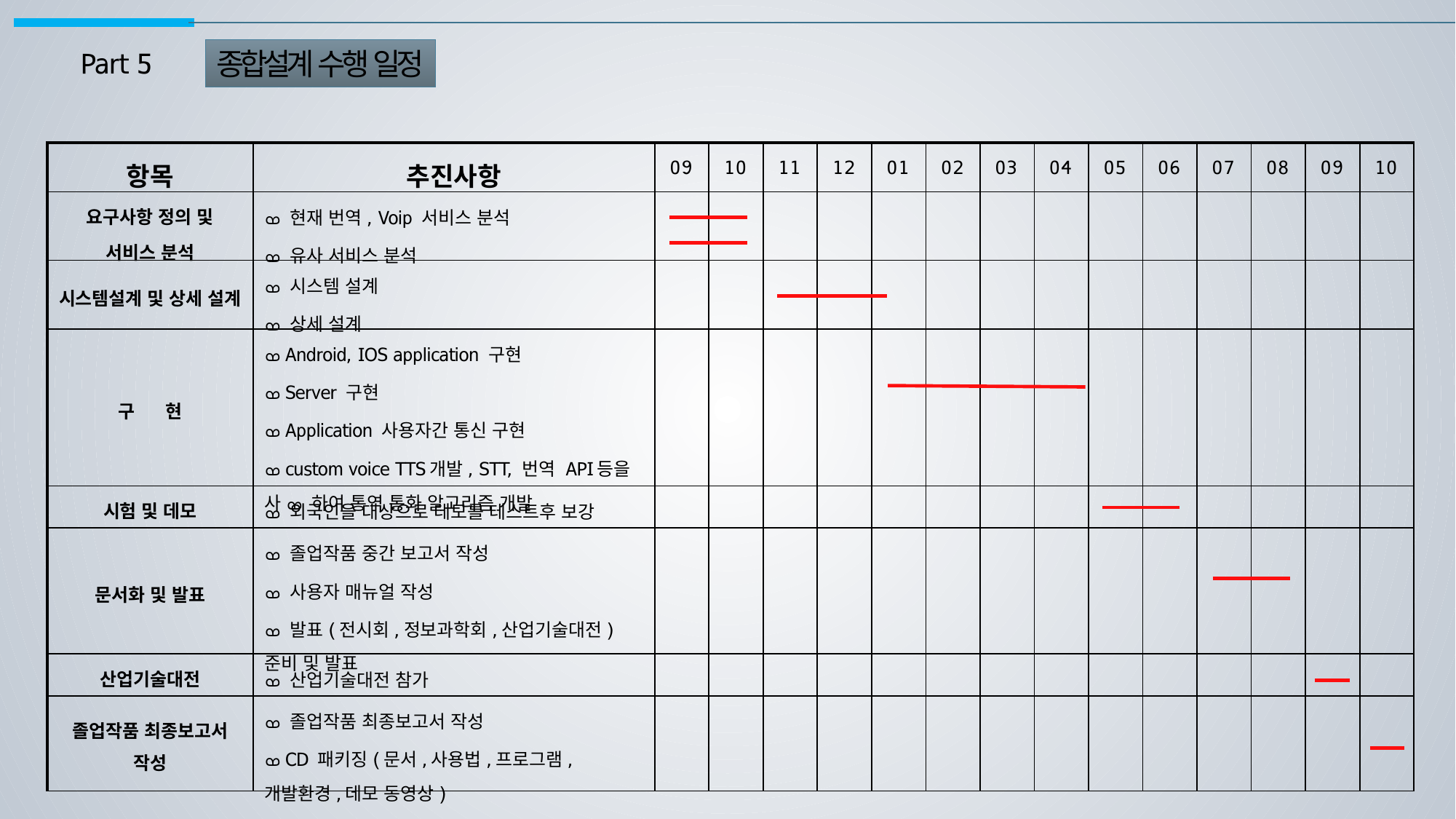

종합설계  수행  일정
Part 5
| 항목 | 추진사항 | 09 | 10 | 11 | 12 | 01 | 02 | 03 | 04 | 05 | 06 | 07 | 08 | 09 | 10 |
| --- | --- | --- | --- | --- | --- | --- | --- | --- | --- | --- | --- | --- | --- | --- | --- |
| 요구사항 정의 및 서비스 분석 | ܤ 현재 번역, Voip 서비스 분석 ܤ 유사 서비스 분석 |  |  |  |  |  |  |  |  |  |  |  |  |  |  |
| 시스템설계 및 상세 설계 | ܤ 시스템 설계 ܤ 상세 설계 |  |  |  |  |  |  |  |  |  |  |  |  |  |  |
| 구      현 | ܤ Android, IOS application 구현 ܤ Server 구현 ܤ Application 사용자간 통신 구현 ܤ custom voice TTS개발, STT, 번역 API등을 사ܤ 하여 통역 통화 알고리즘 개발 |  |  |  |  |  |  |  |  |  |  |  |  |  |  |
| 시험 및 데모 | ܤ 외국인을 대상으로 데모를 테스트후 보강 |  |  |  |  |  |  |  |  |  |  |  |  |  |  |
| 문서화 및 발표 | ܤ 졸업작품 중간 보고서 작성 ܤ 사용자 매뉴얼 작성 ܤ 발표(전시회,정보과학회,산업기술대전)준비 및 발표 |  |  |  |  |  |  |  |  |  |  |  |  |  |  |
| 산업기술대전 | ܤ 산업기술대전 참가 |  |  |  |  |  |  |  |  |  |  |  |  |  |  |
| 졸업작품 최종보고서 작성 | ܤ 졸업작품 최종보고서 작성 ܤ CD 패키징(문서,사용법,프로그램,개발환경,데모 동영상) |  |  |  |  |  |  |  |  |  |  |  |  |  |  |